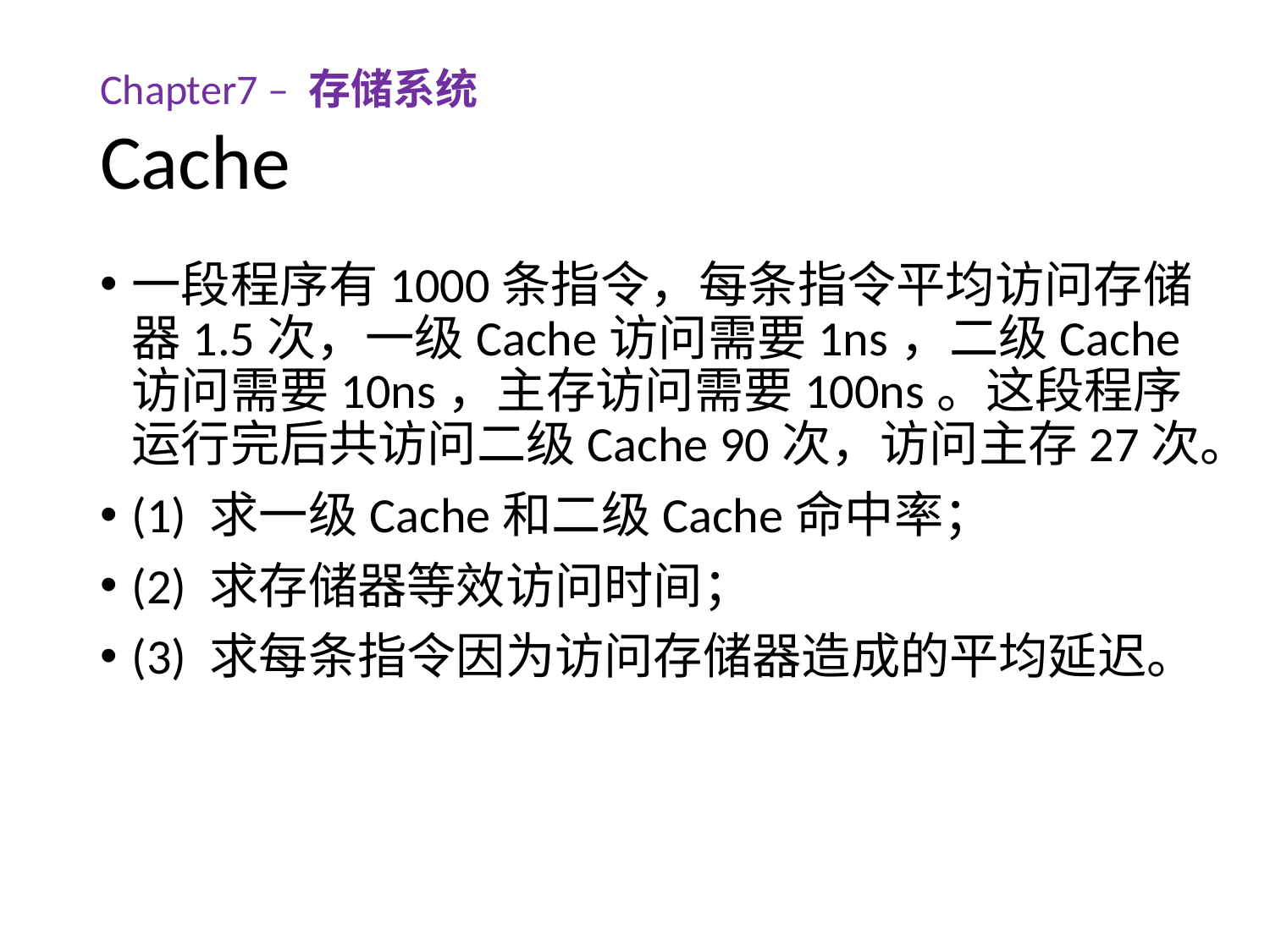

Chapter7 – 存储系统
# Cache
一段程序有1000条指令，每条指令平均访问存储器1.5次，一级Cache访问需要1ns，二级Cache访问需要10ns，主存访问需要100ns。这段程序运行完后共访问二级Cache 90次，访问主存27次。
(1) 求一级Cache和二级Cache命中率；
(2) 求存储器等效访问时间；
(3) 求每条指令因为访问存储器造成的平均延迟。